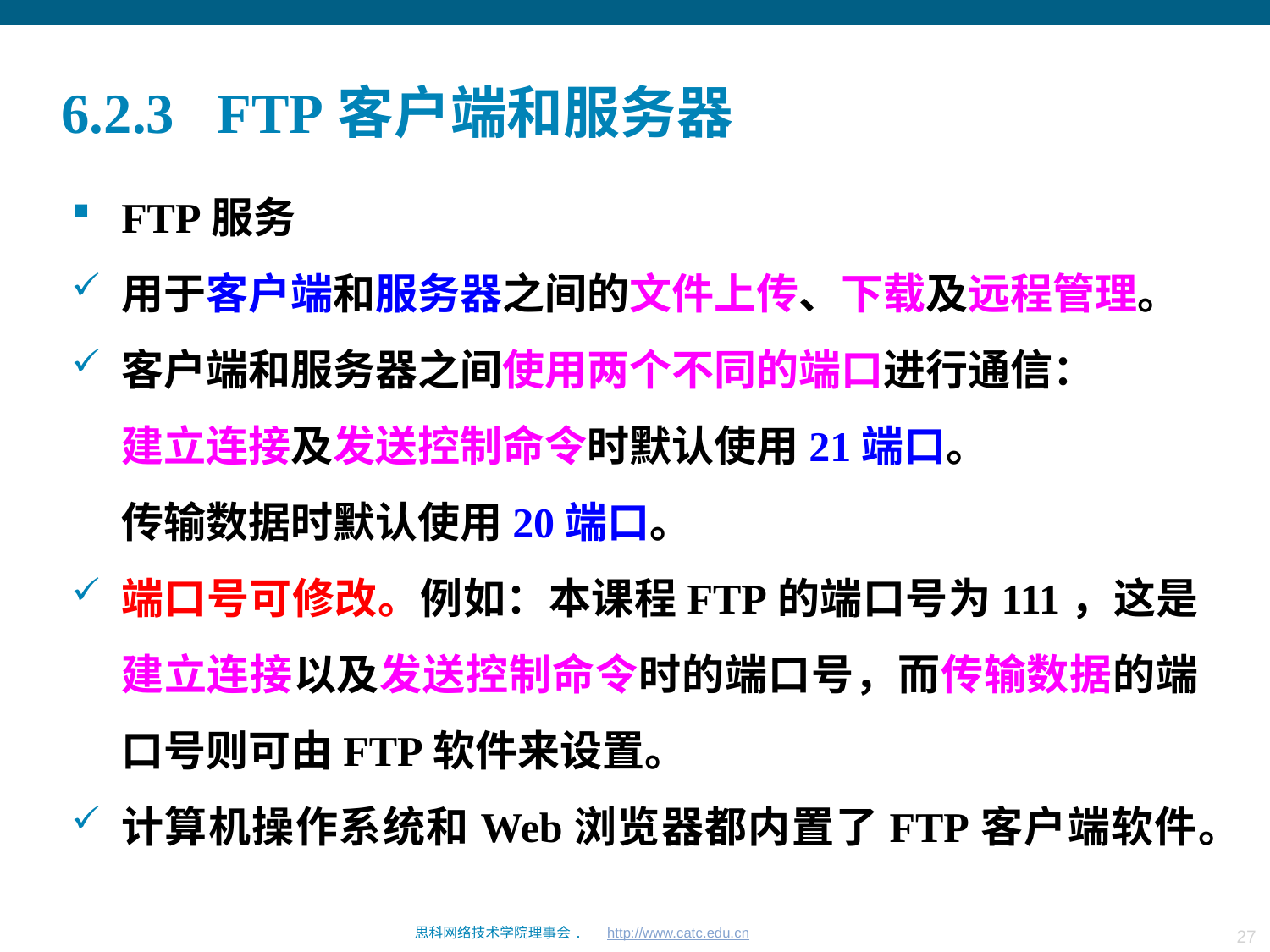

# 6.2.3   FTP客户端和服务器
FTP服务
用于客户端和服务器之间的文件上传、下载及远程管理。
客户端和服务器之间使用两个不同的端口进行通信：
建立连接及发送控制命令时默认使用21端口。
传输数据时默认使用20端口。
端口号可修改。例如：本课程FTP的端口号为111，这是建立连接以及发送控制命令时的端口号，而传输数据的端口号则可由FTP软件来设置。
计算机操作系统和Web浏览器都内置了FTP客户端软件。